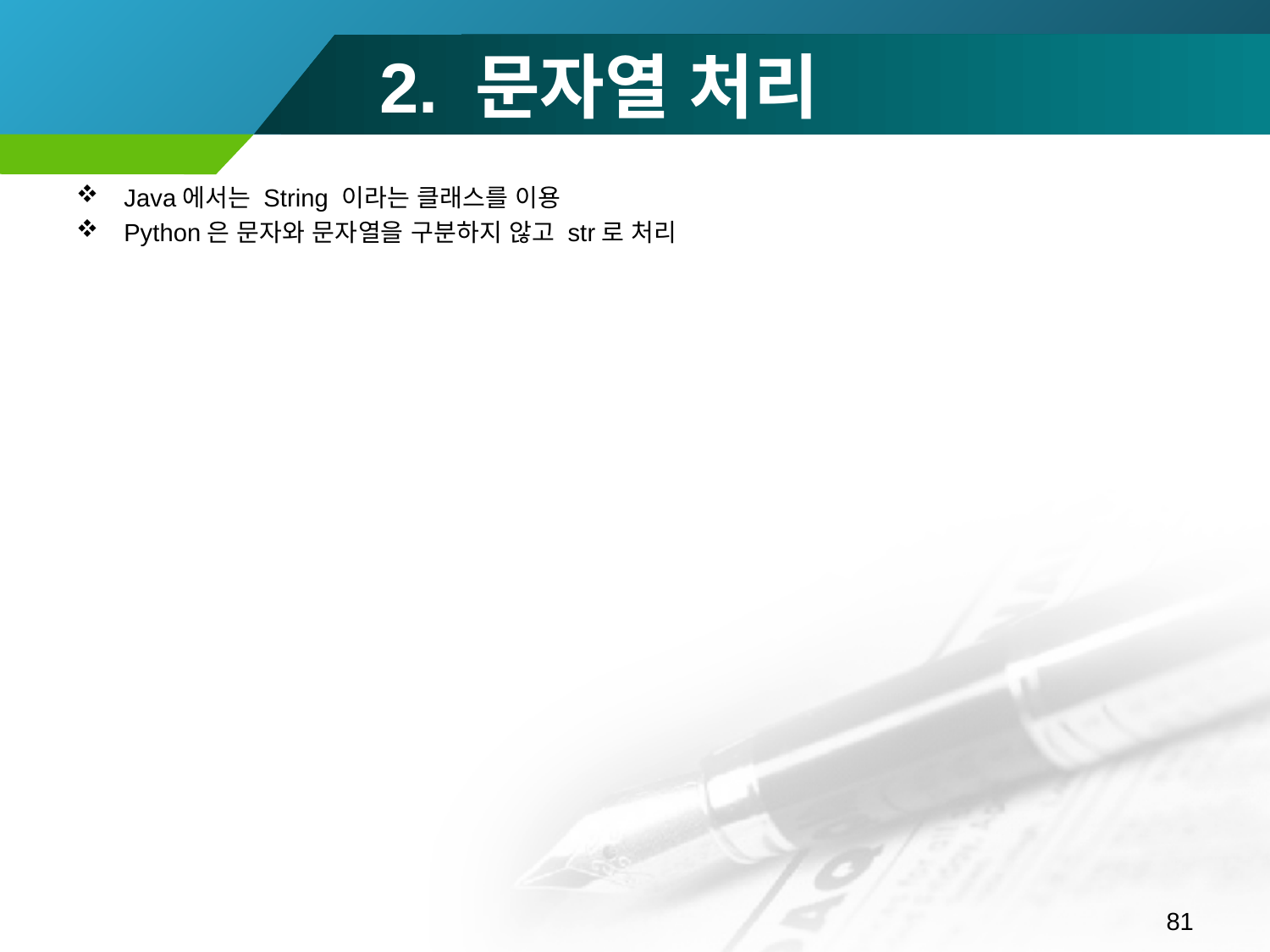

# 2. 문자열 처리
Java에서는 String 이라는 클래스를 이용
Python은 문자와 문자열을 구분하지 않고 str로 처리

81